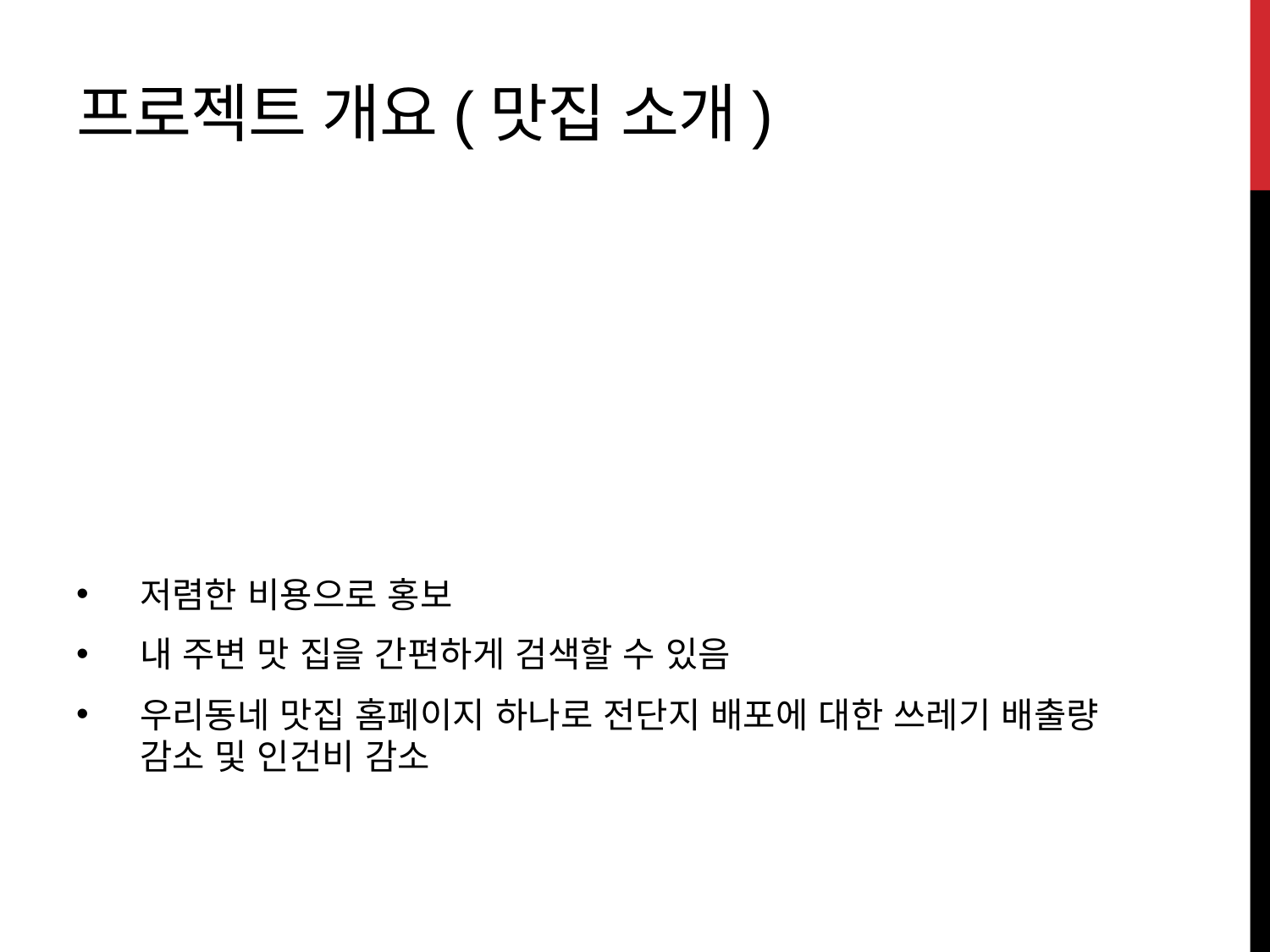

프로젝트 개요(맛집 소개)

저렴한 비용으로 홍보
내 주변 맛 집을 간편하게 검색할 수 있음
우리동네 맛집 홈페이지 하나로 전단지 배포에 대한 쓰레기 배출량 감소 및 인건비 감소